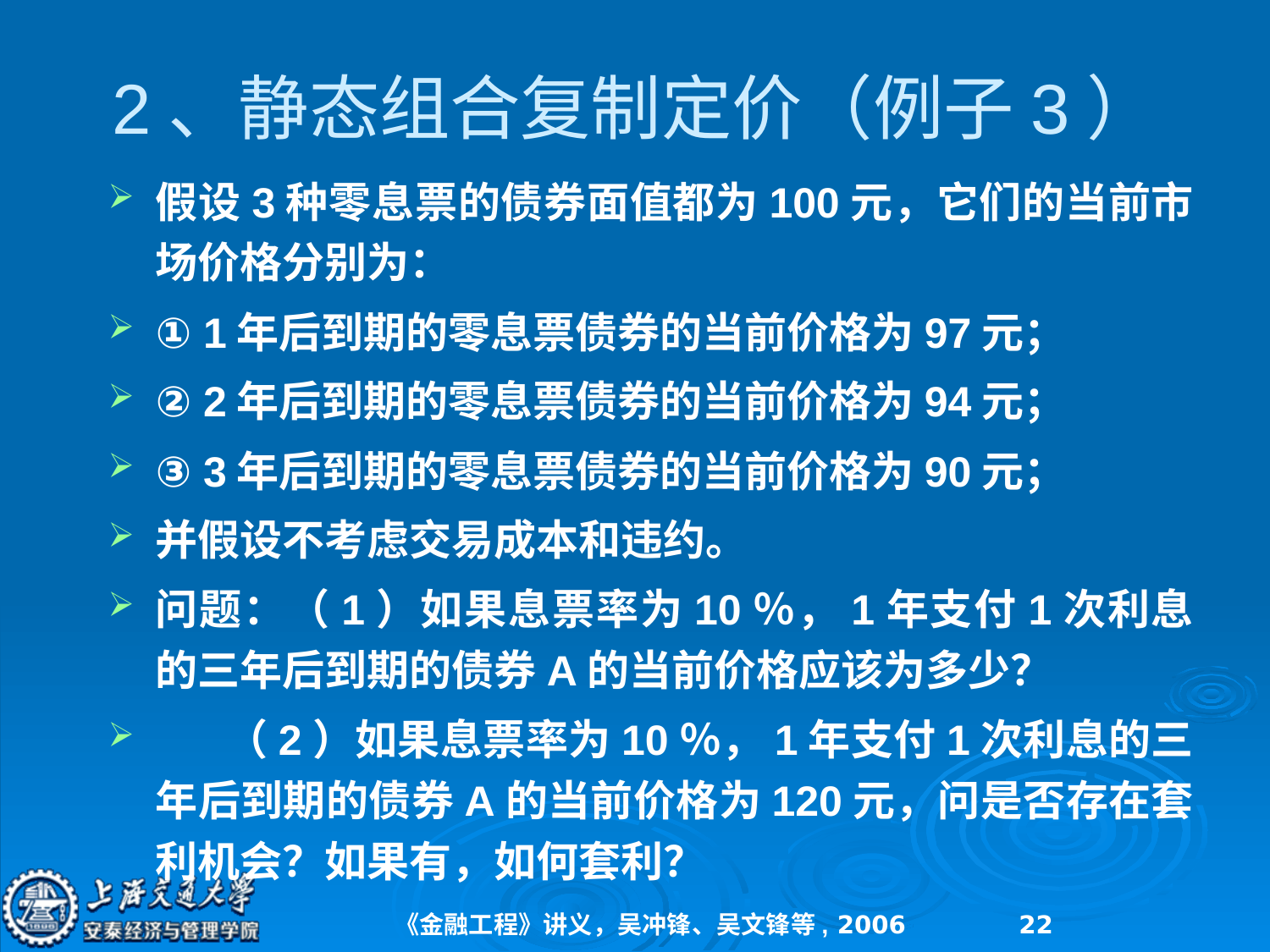

# 2、静态组合复制定价（例子3）
假设3种零息票的债券面值都为100元，它们的当前市场价格分别为：
① 1年后到期的零息票债券的当前价格为97元；
② 2年后到期的零息票债券的当前价格为94元；
③ 3年后到期的零息票债券的当前价格为90元；
并假设不考虑交易成本和违约。
问题：（1）如果息票率为10％，1年支付1次利息的三年后到期的债券A的当前价格应该为多少？
      （2）如果息票率为10％，1年支付1次利息的三年后到期的债券A的当前价格为120元，问是否存在套利机会？如果有，如何套利？